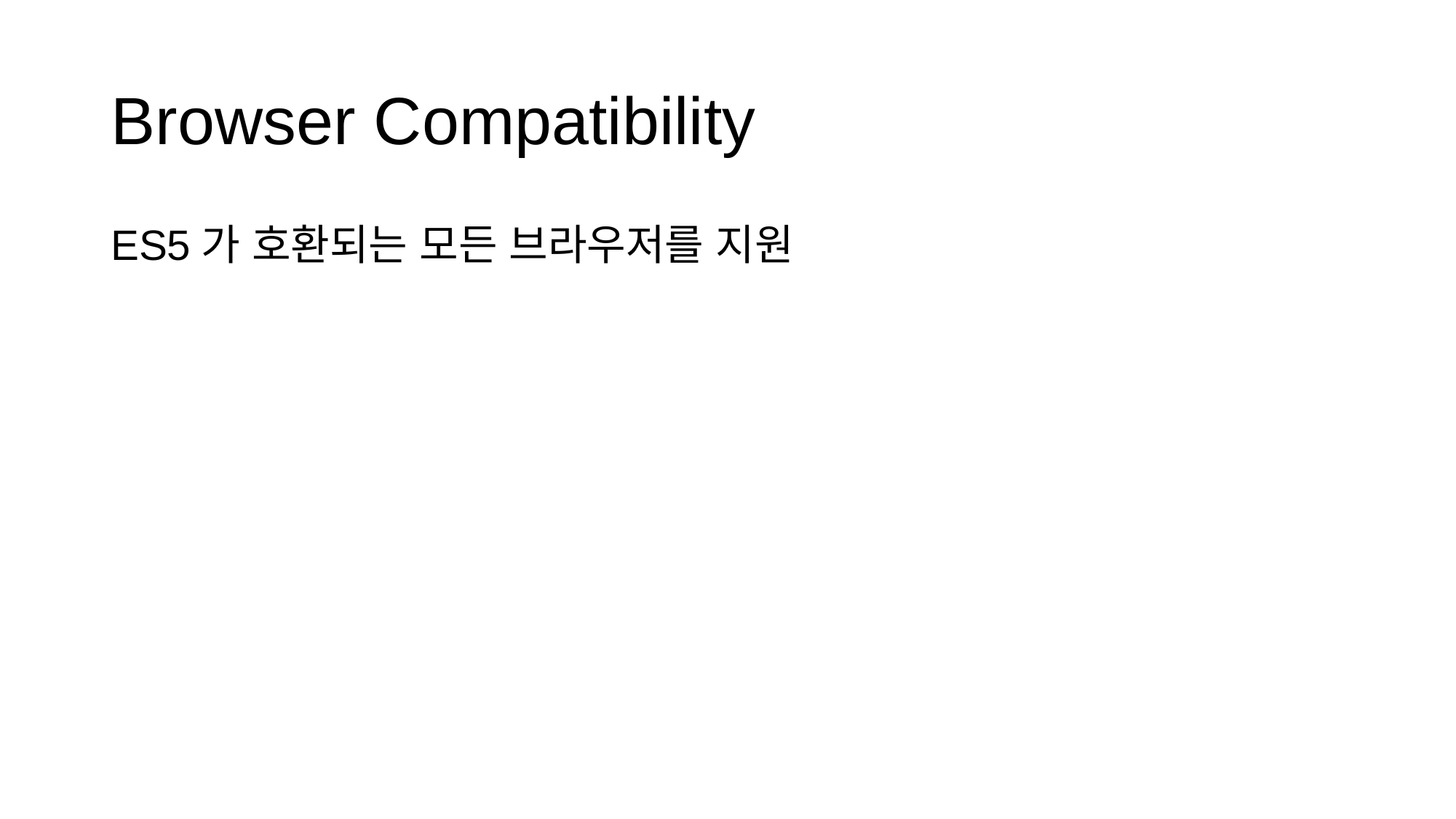

# Browser Compatibility
ES5가 호환되는 모든 브라우저를 지원